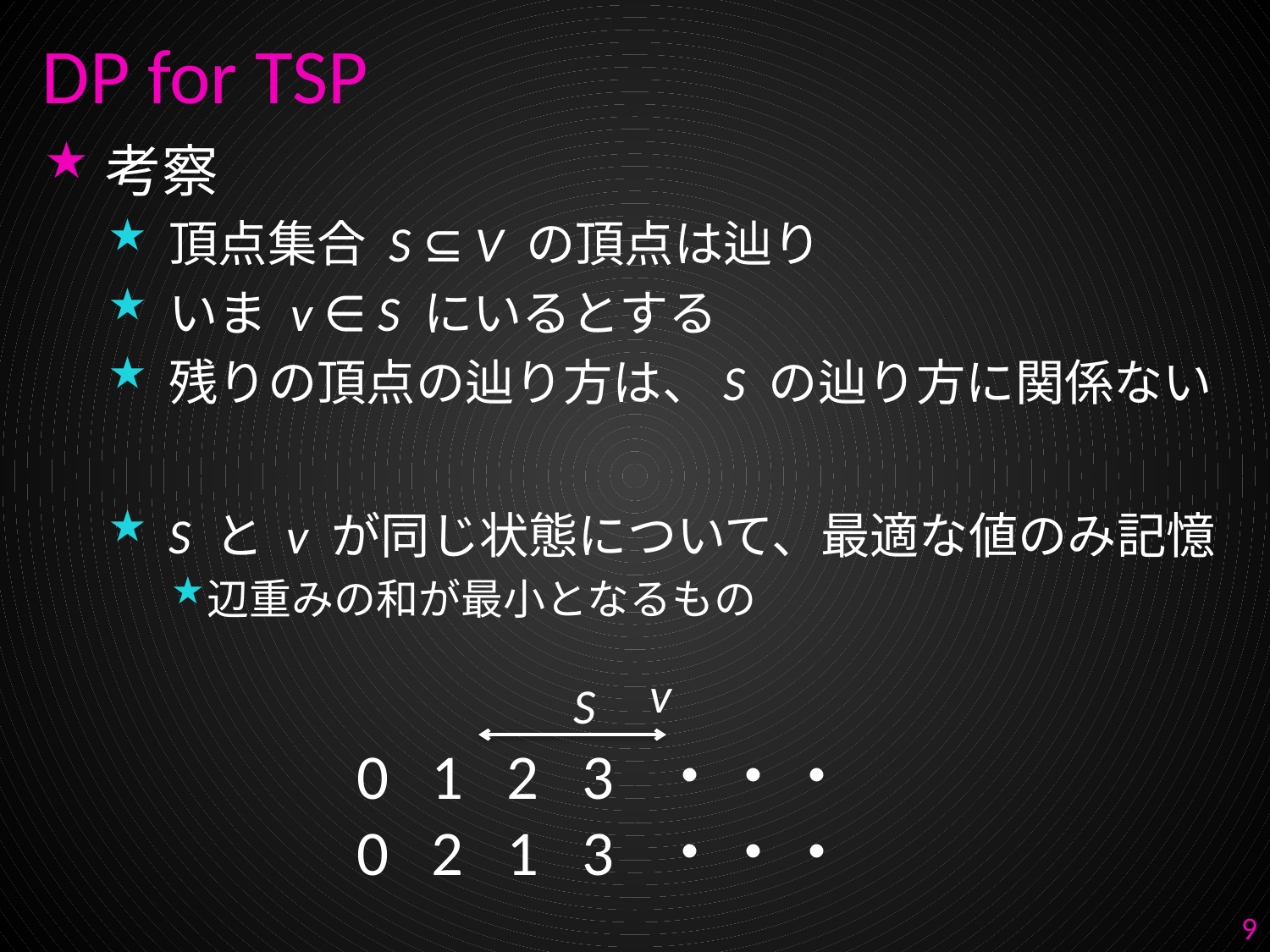

# DP for TSP
考察
頂点集合 S ⊆ V の頂点は辿り
いま v ∈ S にいるとする
残りの頂点の辿り方は、S の辿り方に関係ない

S と v が同じ状態について、最適な値のみ記憶
辺重みの和が最小となるもの
v
S
0   1   2   3  ・・・
0   2   1   3  ・・・
9